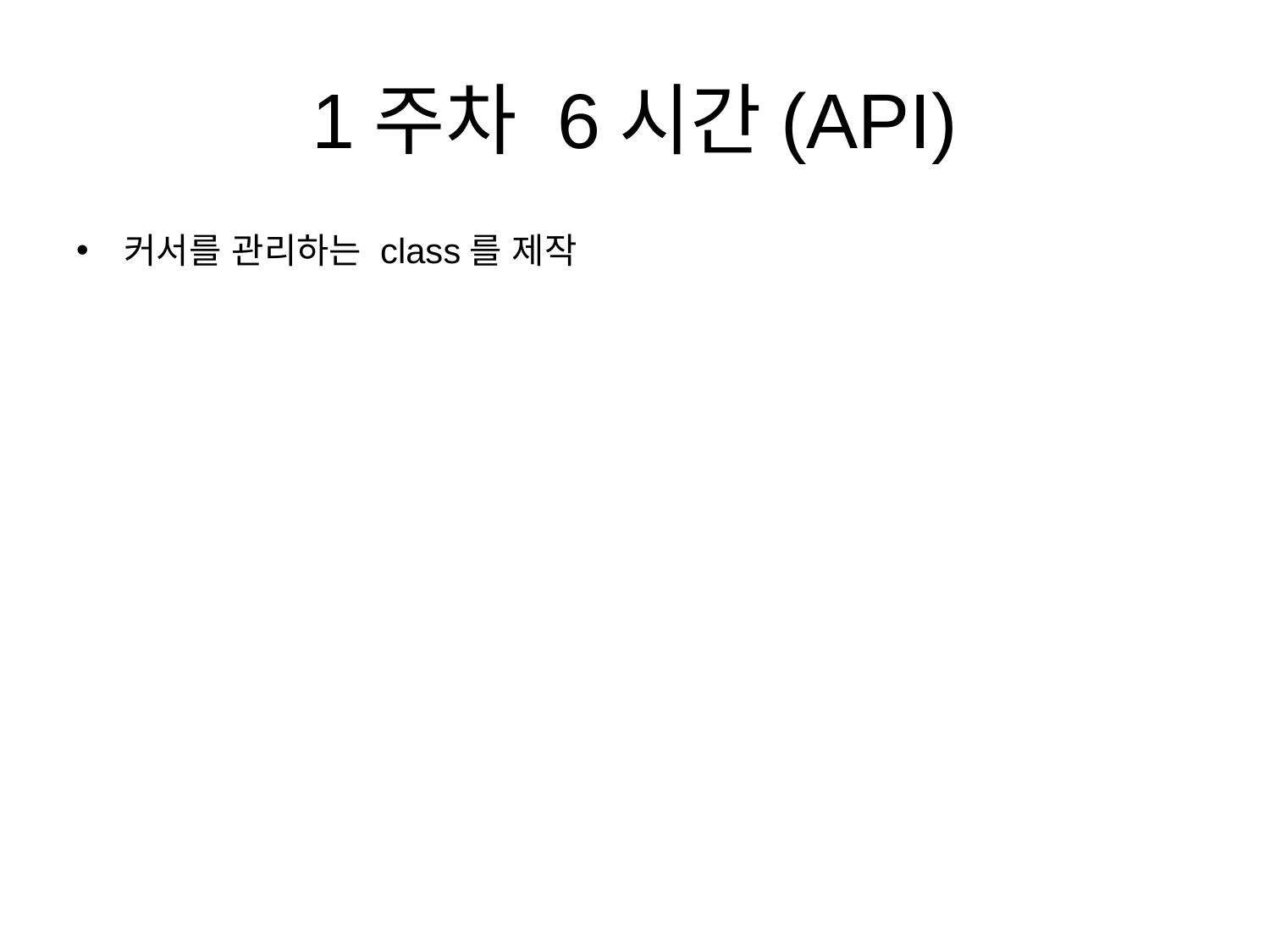

# 1주차 6시간(API)
커서를 관리하는 class를 제작